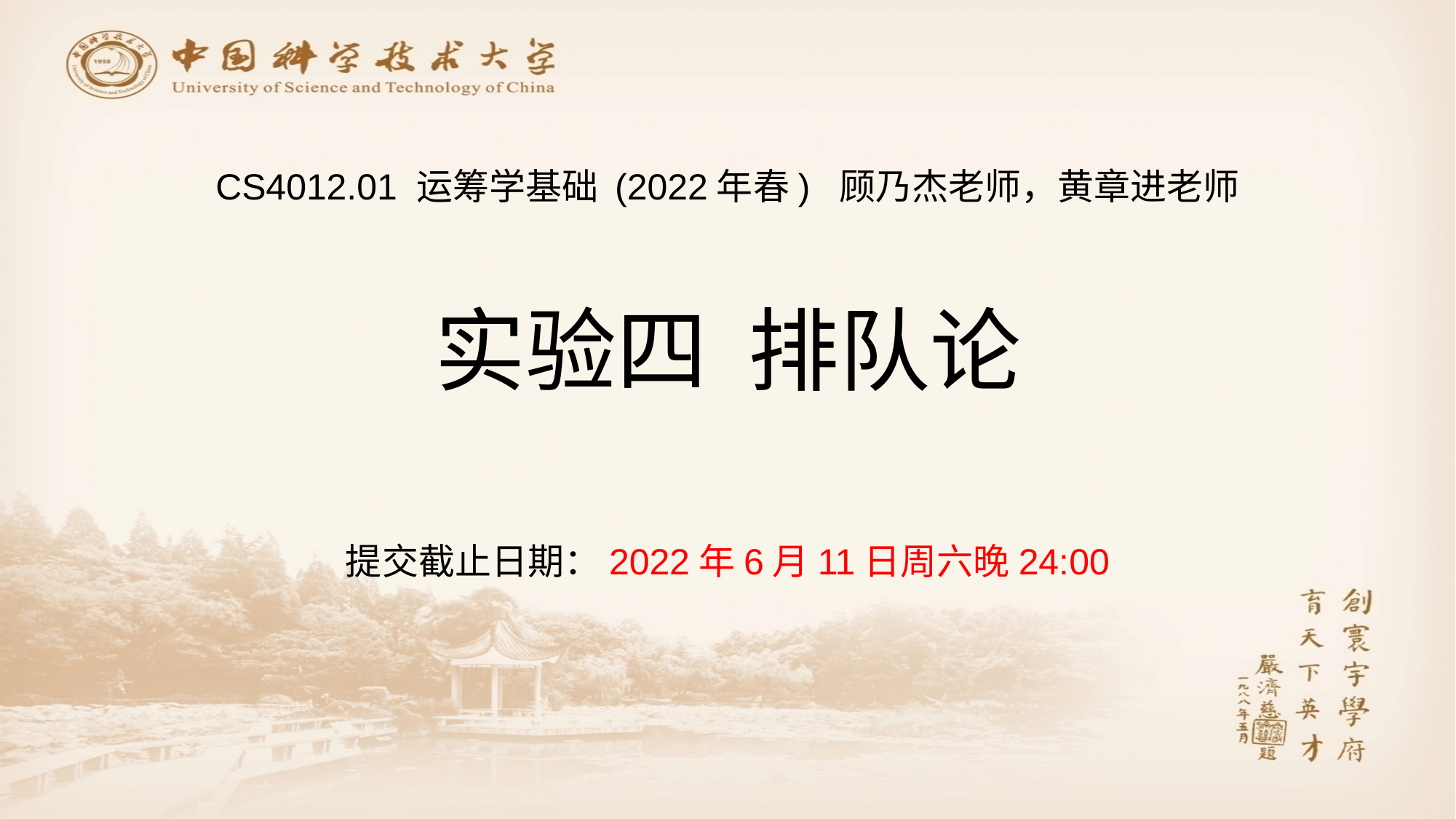

CS4012.01 运筹学基础 (2022年春)  顾乃杰老师，黄章进老师
# 实验四  排队论
提交截止日期：2022年6月11日周六晚24:00